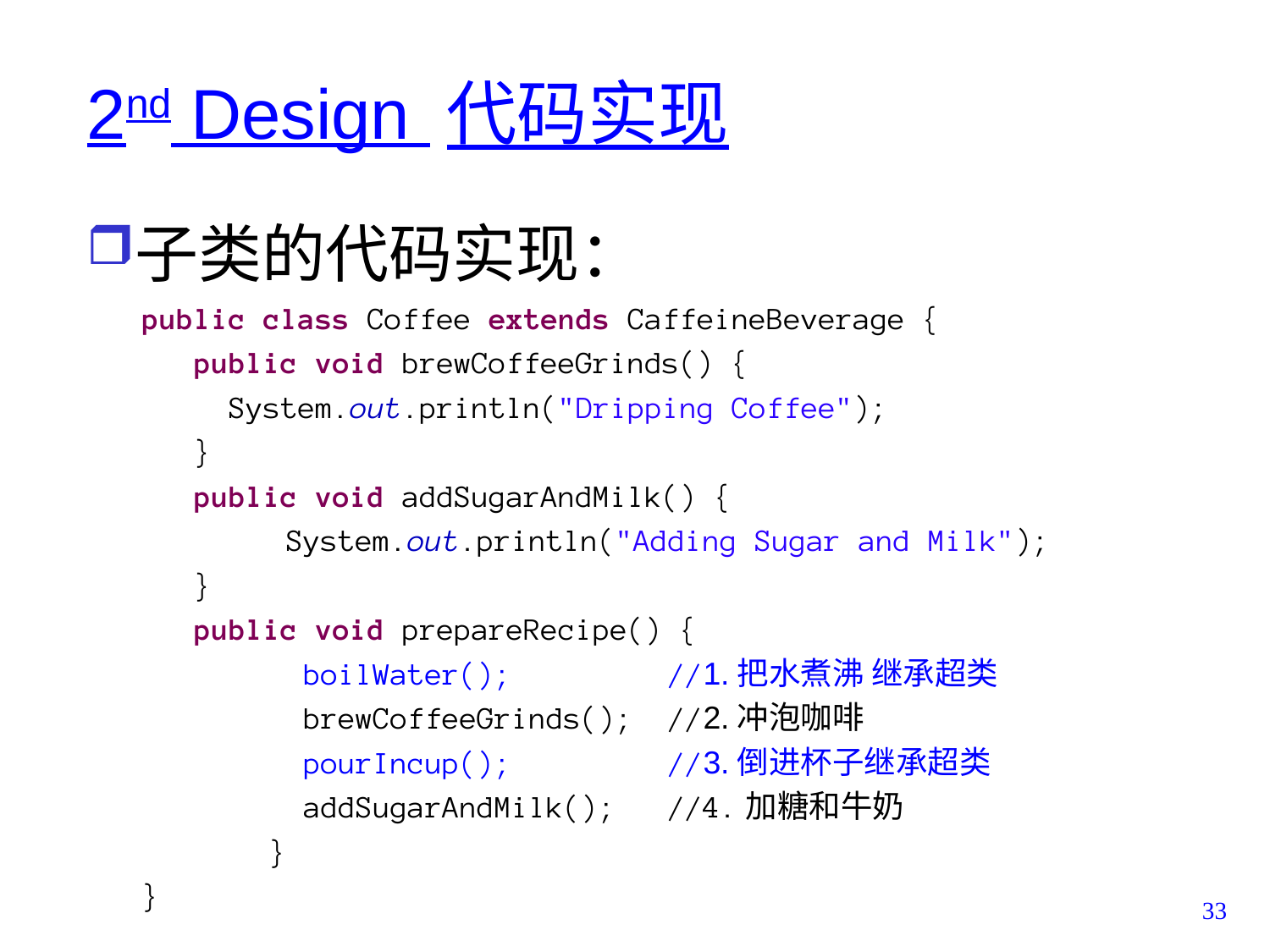

# 2nd Design 代码实现
子类的代码实现：

public class Coffee extends CaffeineBeverage {
   public void brewCoffeeGrinds() {
     System.out.println("Dripping Coffee");
   }
   public void addSugarAndMilk() {
	 System.out.println("Adding Sugar and Milk");
   }
   public void prepareRecipe() {
	  boilWater();         //1.把水煮沸 继承超类
	  brewCoffeeGrinds();  //2.冲泡咖啡
	  pourIncup();         //3.倒进杯子继承超类
	  addSugarAndMilk();   //4.加糖和牛奶
	}
}
33